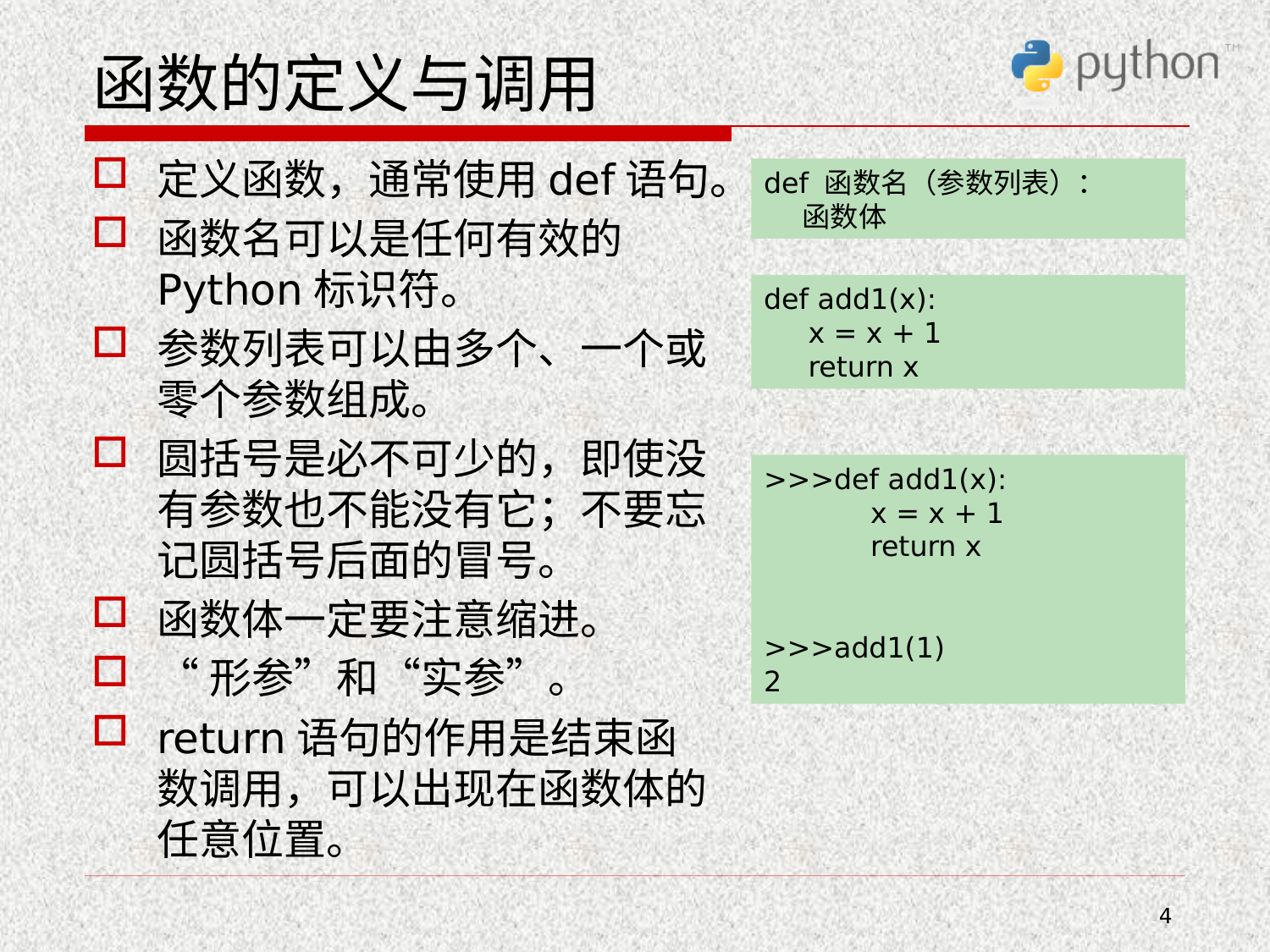

# 函数的定义与调用
定义函数，通常使用def语句。
函数名可以是任何有效的Python标识符。
参数列表可以由多个、一个或零个参数组成。
圆括号是必不可少的，即使没有参数也不能没有它；不要忘记圆括号后面的冒号。
函数体一定要注意缩进。
“形参”和“实参”。
return语句的作用是结束函数调用，可以出现在函数体的任意位置。
def 函数名（参数列表）：
     函数体
def add1(x):
     x = x + 1
     return x
>>>def add1(x):
            x = x + 1
            return x

>>>add1(1)
2
4